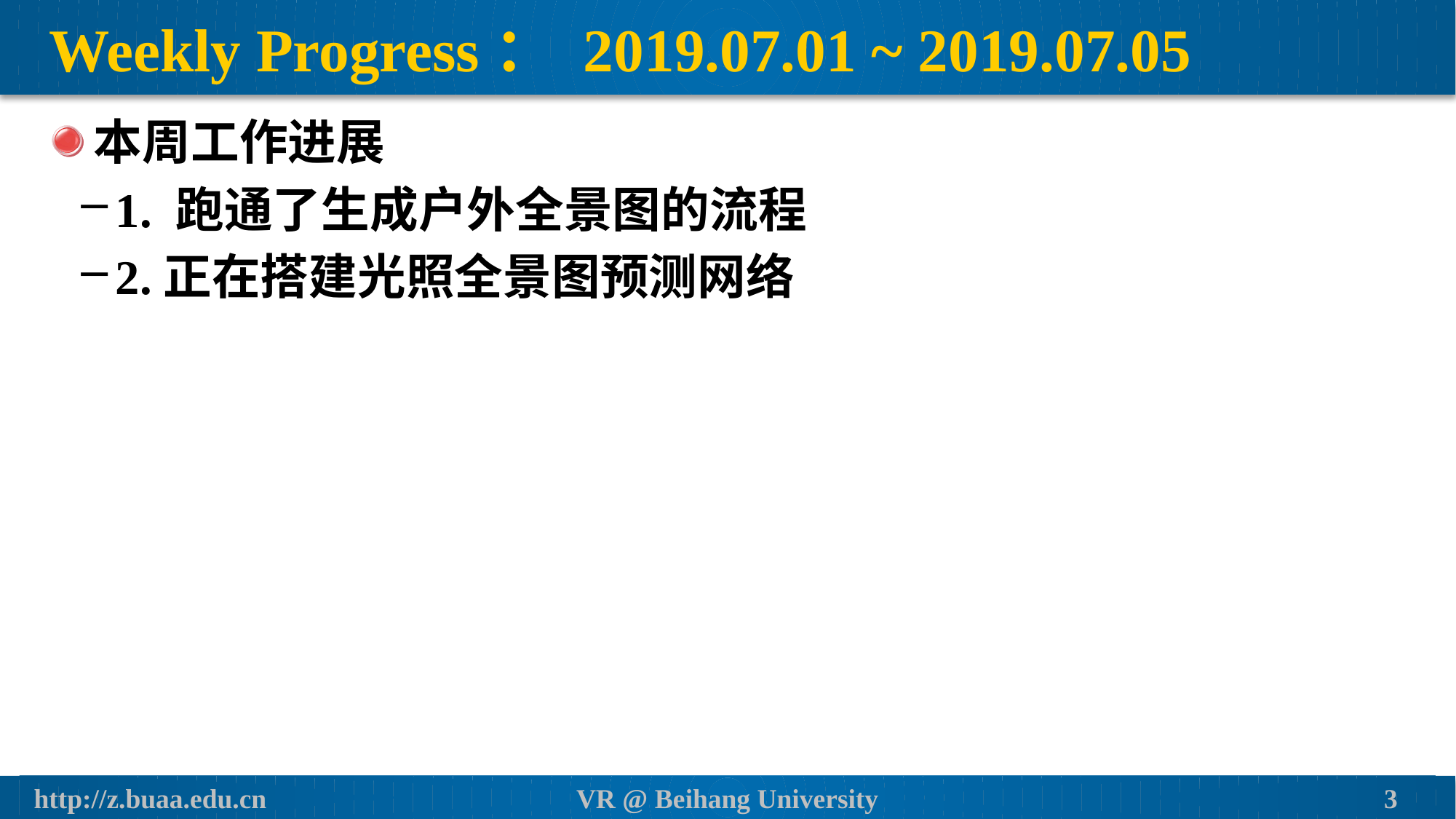

# Weekly Progress： 2019.07.01 ~ 2019.07.05
本周工作进展
1. 跑通了生成户外全景图的流程
2.正在搭建光照全景图预测网络